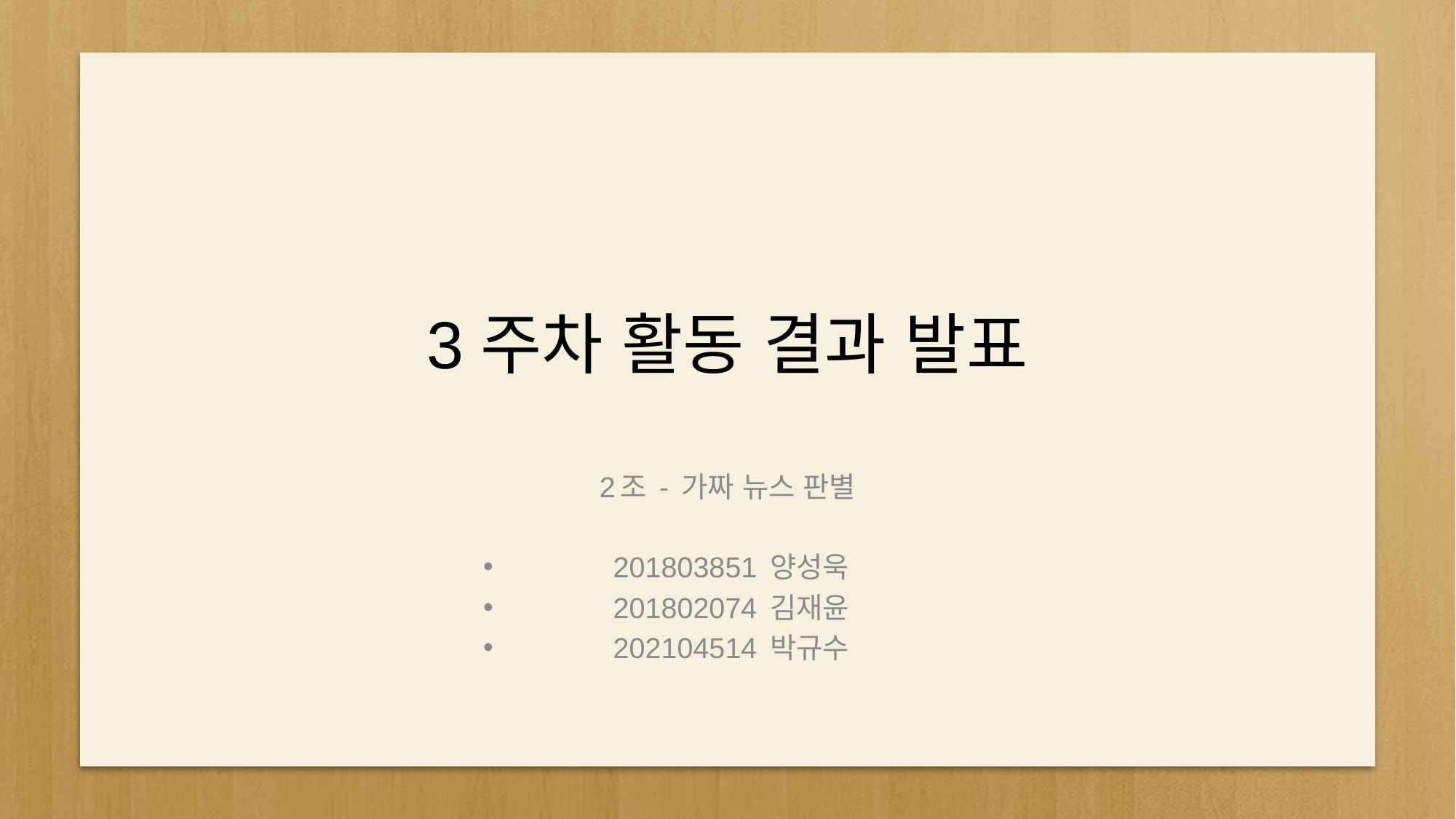

# 3주차 활동 결과 발표
2조 - 가짜 뉴스 판별

201803851 양성욱
201802074 김재윤
202104514 박규수